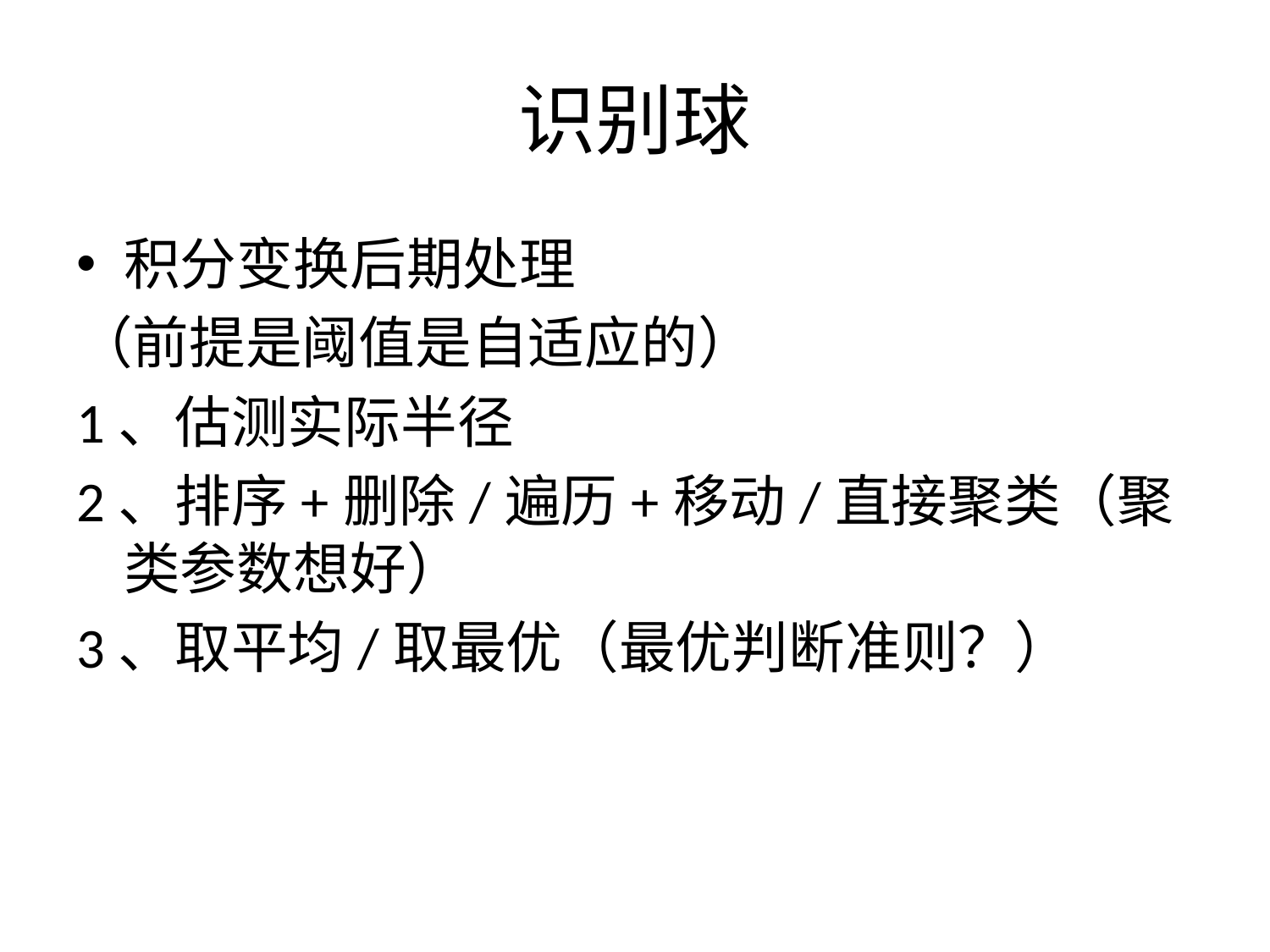

# 识别球
积分变换后期处理
（前提是阈值是自适应的）
1、估测实际半径
2、排序+删除/遍历+移动/直接聚类（聚类参数想好）
3、取平均/取最优（最优判断准则？）